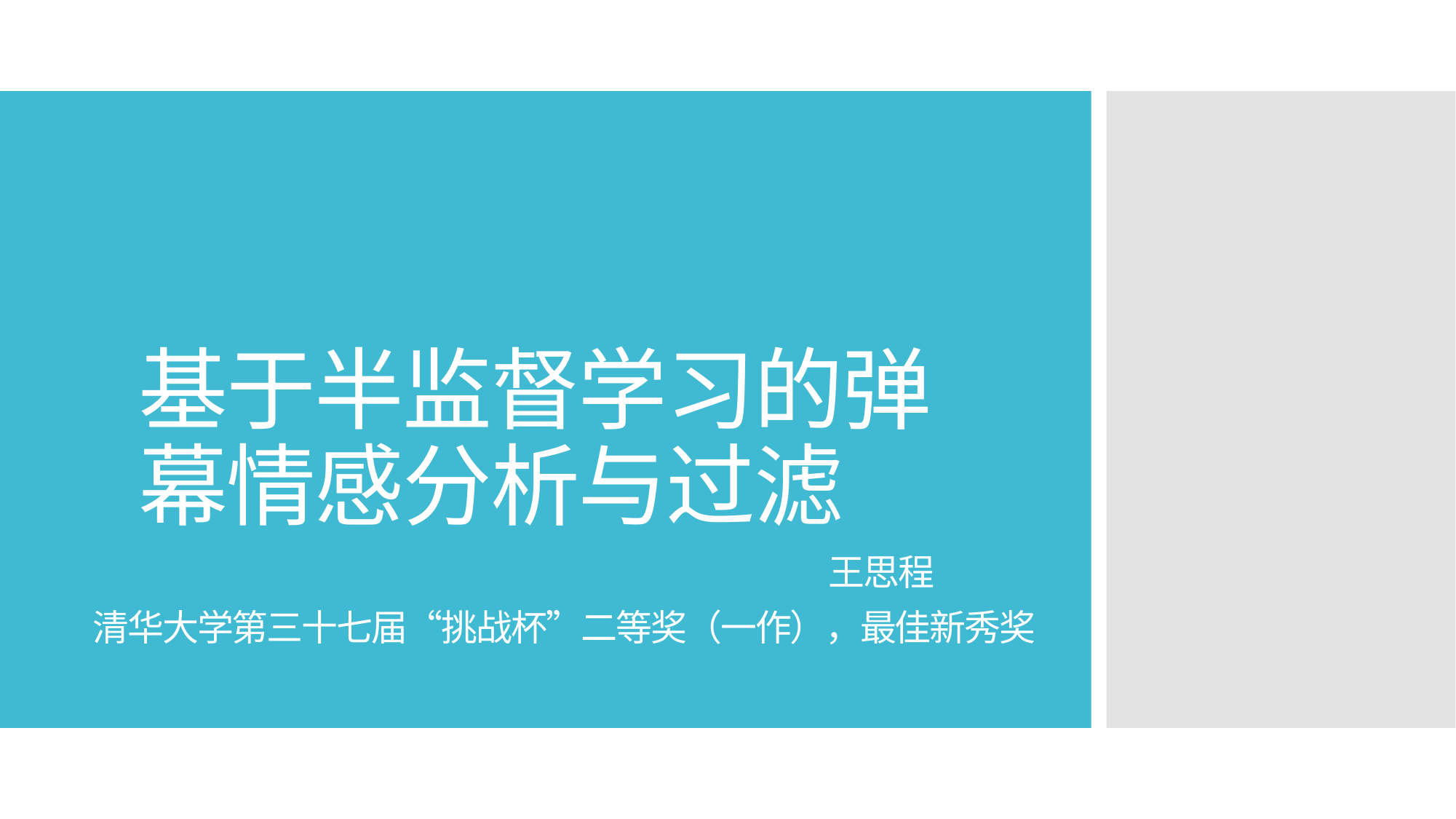

# 基于半监督学习的弹幕情感分析与过滤
王思程
清华大学第三十七届“挑战杯”二等奖（一作），最佳新秀奖